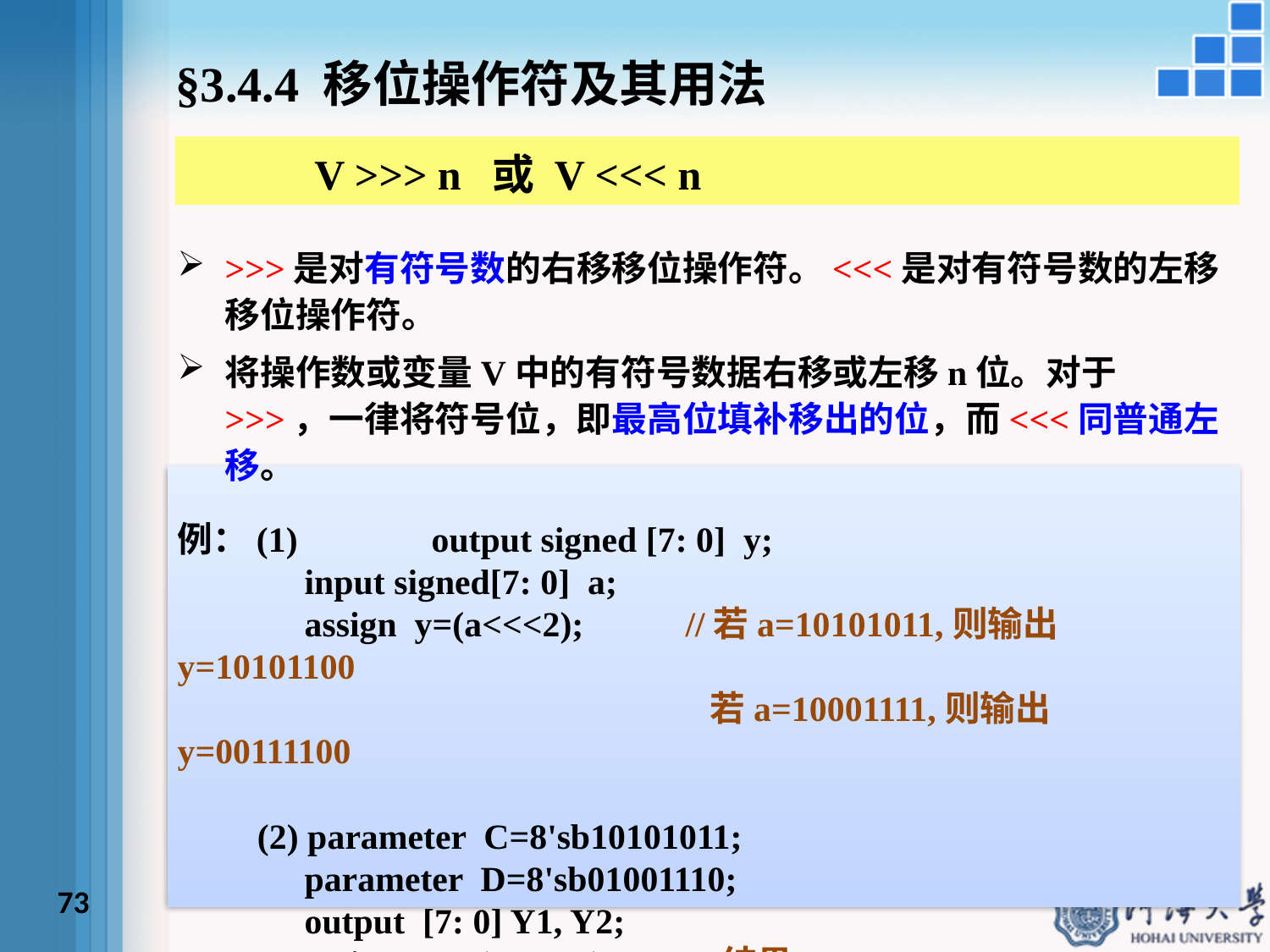

§3.4.4 移位操作符及其用法
	V >>> n  或 V <<< n
>>>是对有符号数的右移移位操作符。<<<是对有符号数的左移移位操作符。
将操作数或变量V中的有符号数据右移或左移n位。对于>>>，一律将符号位，即最高位填补移出的位，而<<<同普通左移。
例：(1) 	output signed [7: 0]  y;
	input signed[7: 0]  a;
           	assign  y=(a<<<2);	//若a=10101011,则输出y=10101100
				  若a=10001111,则输出y=00111100

         (2) parameter  C=8'sb10101011;
            	parameter  D=8'sb01001110;
            	output  [7: 0] Y1, Y2;
             	assign  Y1=(C>>>2);	 //结果：Y1=11101010
	assign  Y2=(D>>>2);	 //结果：Y2=00010011

73